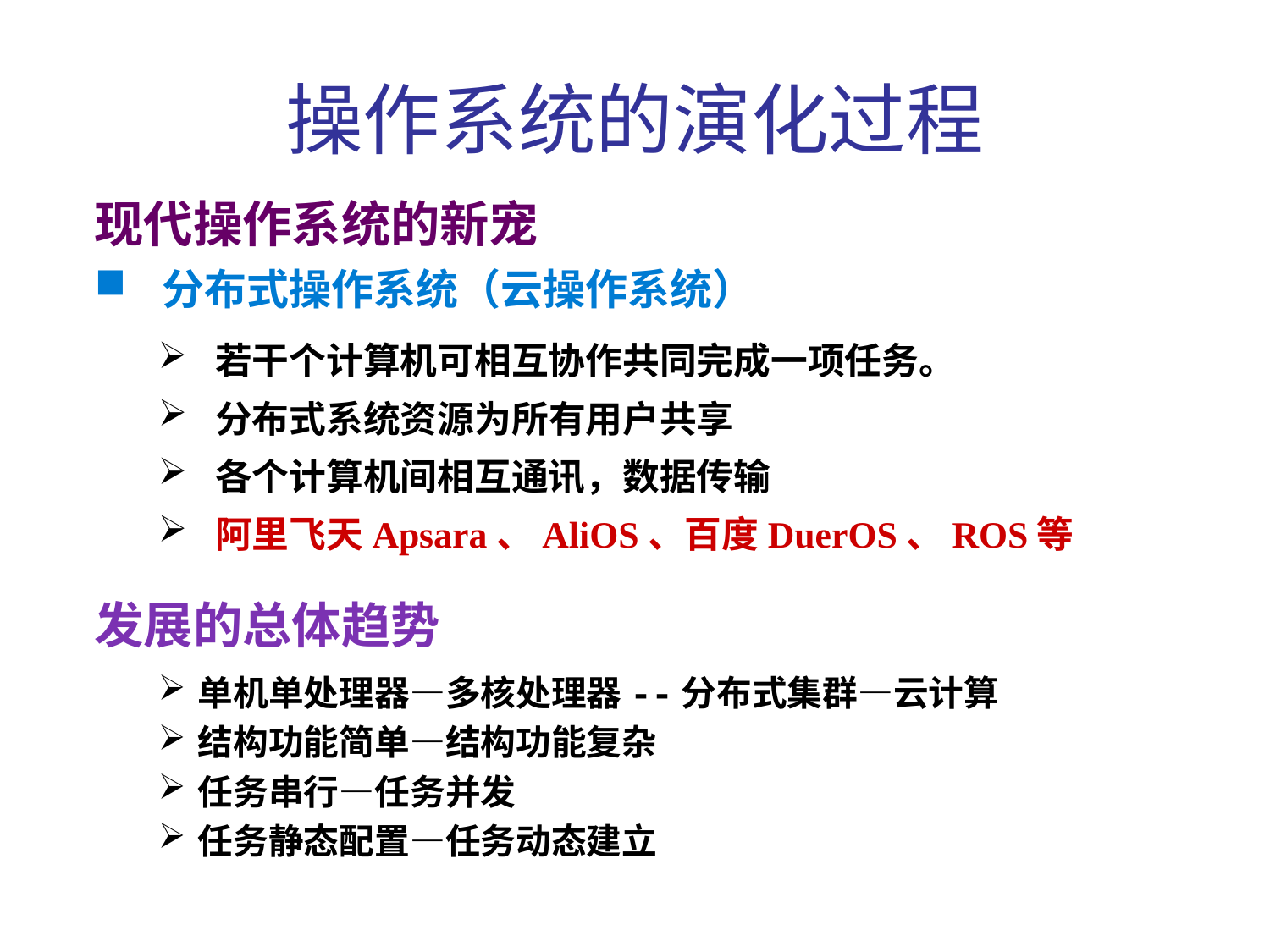

操作系统的演化过程
现代操作系统的新宠
 分布式操作系统（云操作系统）
 若干个计算机可相互协作共同完成一项任务。
 分布式系统资源为所有用户共享
 各个计算机间相互通讯，数据传输
 阿里飞天Apsara、AliOS、百度DuerOS、ROS等
发展的总体趋势
单机单处理器—多核处理器--分布式集群—云计算
结构功能简单—结构功能复杂
任务串行—任务并发
任务静态配置—任务动态建立